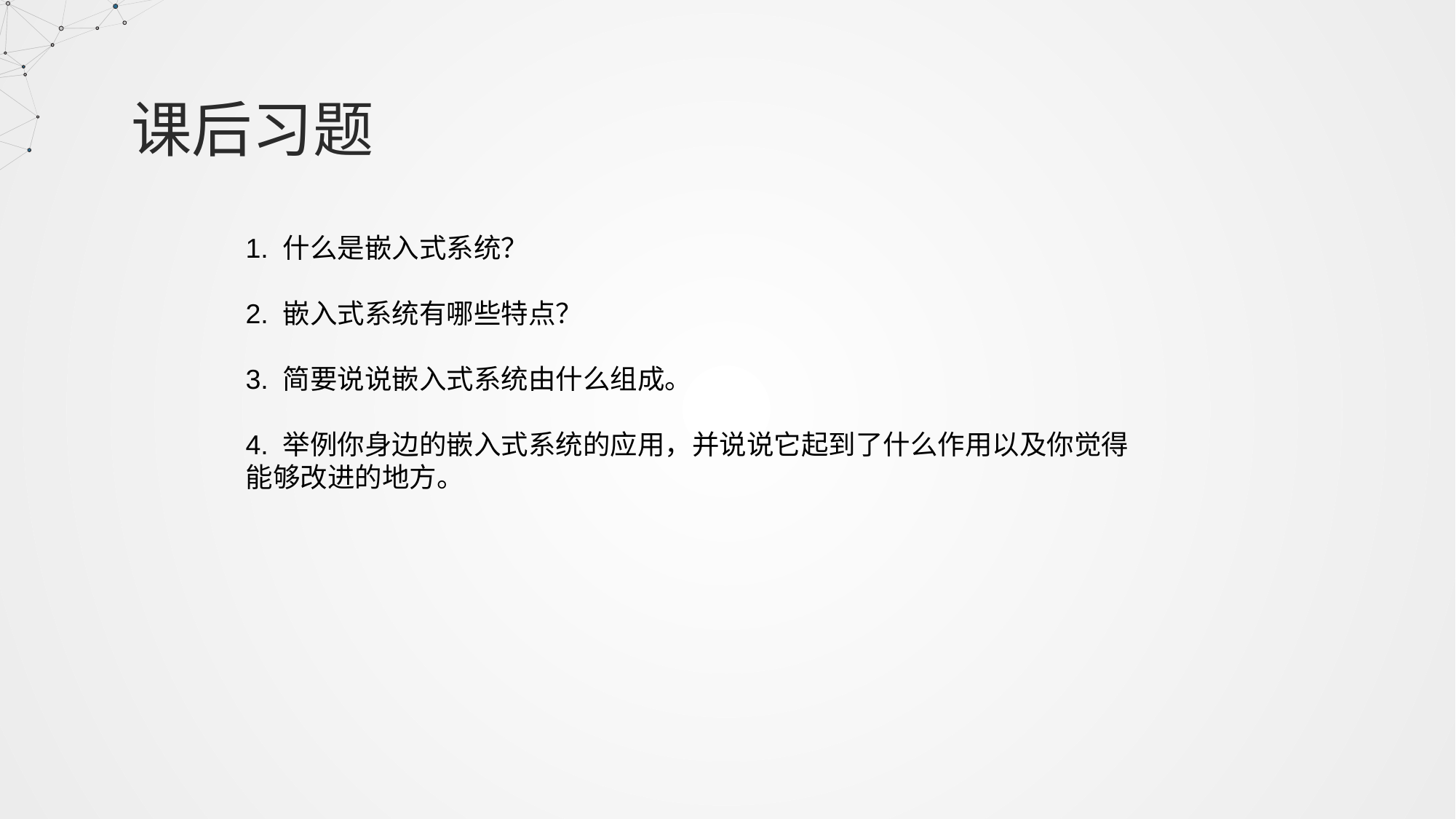

课后习题
1. 什么是嵌入式系统？

2. 嵌入式系统有哪些特点？

3. 简要说说嵌入式系统由什么组成。

4. 举例你身边的嵌入式系统的应用，并说说它起到了什么作用以及你觉得能够改进的地方。